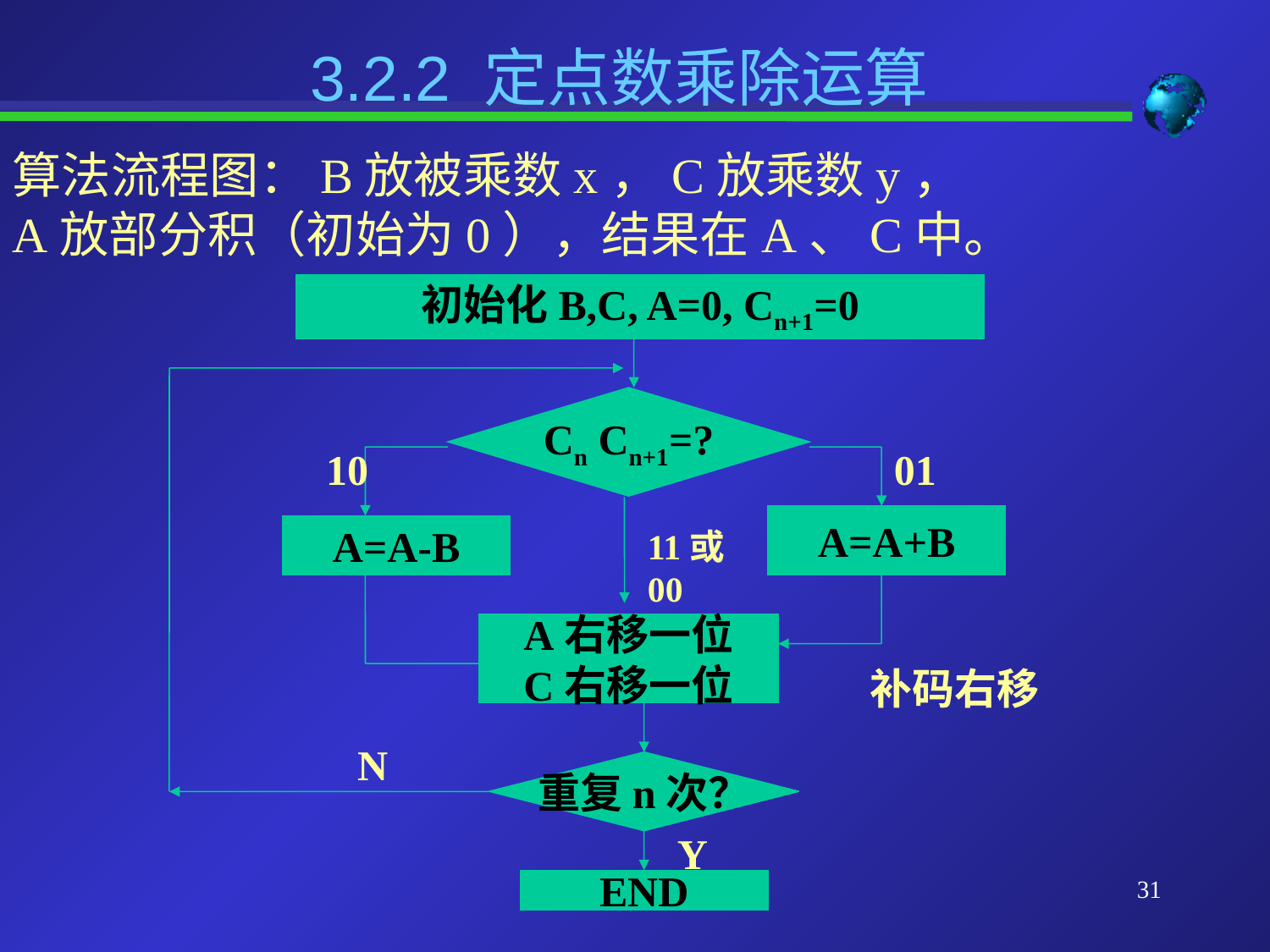

3.2.2 定点数乘除运算
算法流程图：B放被乘数x，C放乘数y，
A放部分积（初始为0），结果在A、C中。
初始化B,C, A=0, Cn+1=0

Cn Cn+1=?
10
01

A=A+B
A=A-B
11或00

A右移一位
C右移一位

补码右移

N
重复n次？

Y

END
31